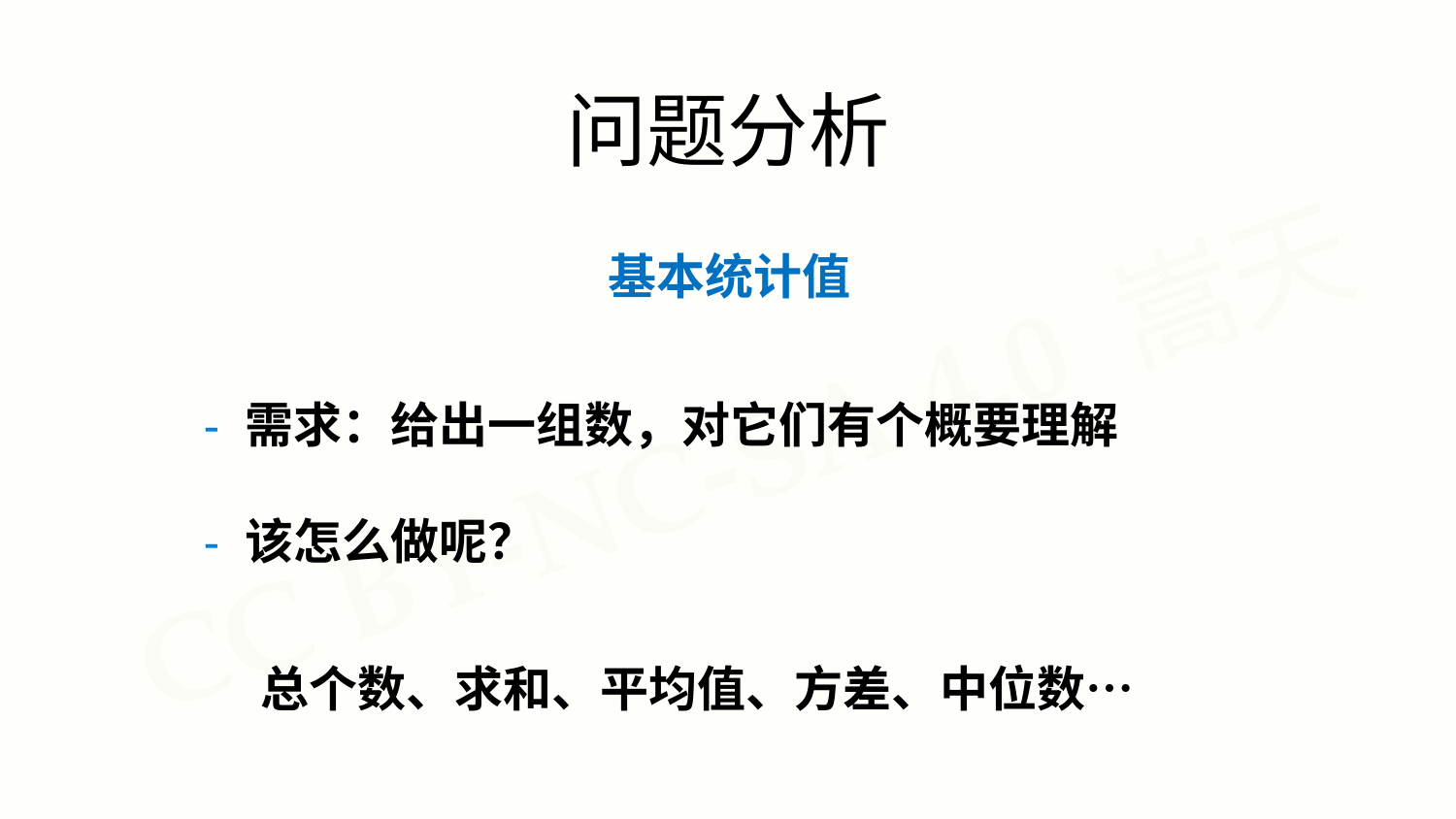

问题分析
基本统计值
- 需求：给出一组数，对它们有个概要理解
- 该怎么做呢？
总个数、求和、平均值、方差、中位数…